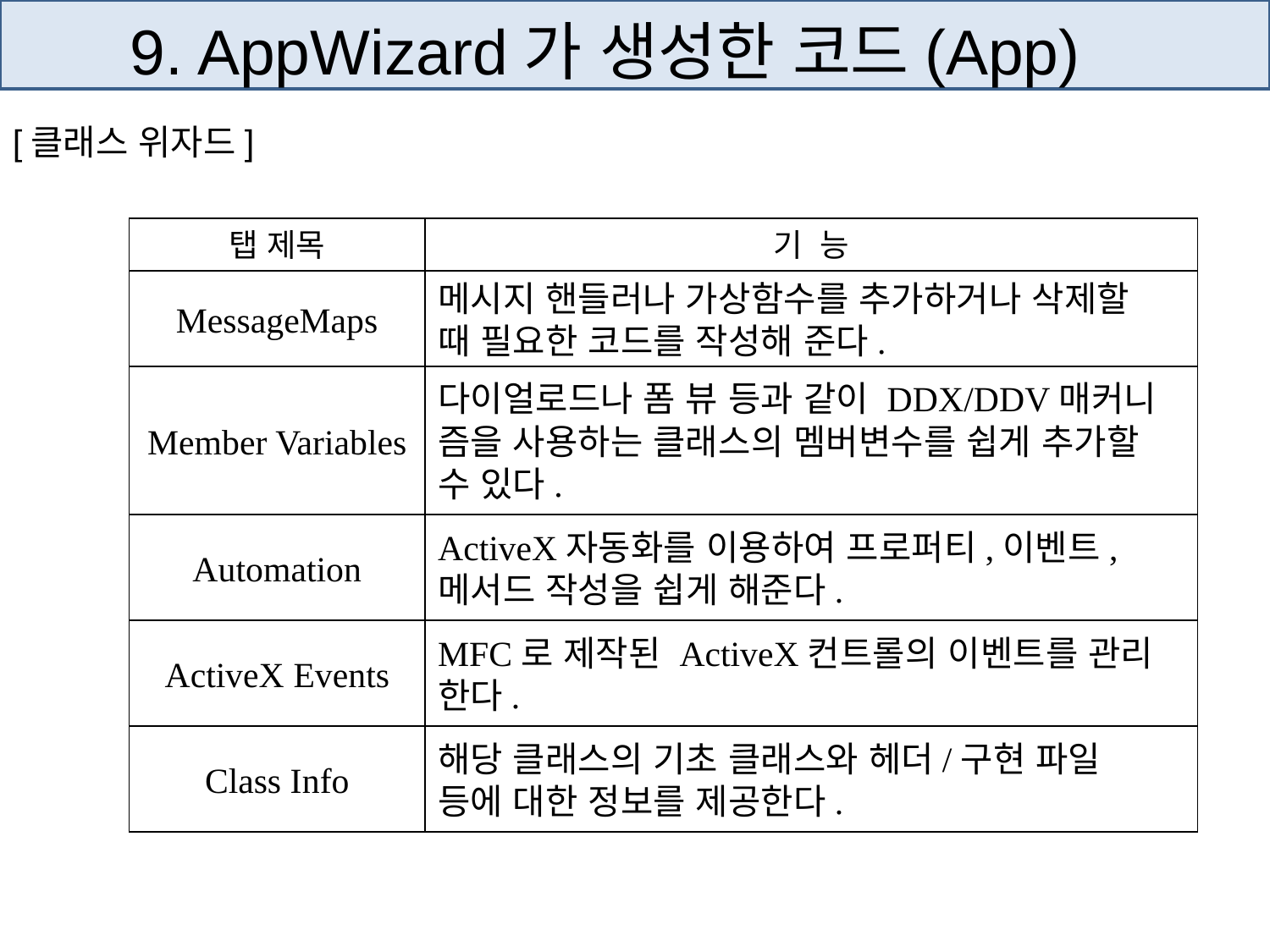

# 9. AppWizard가 생성한 코드(App)
[클래스 위자드]
탭 제목
기  능
MessageMaps
메시지 핸들러나 가상함수를 추가하거나 삭제할
때 필요한 코드를 작성해 준다.
Member Variables
다이얼로드나 폼 뷰 등과 같이 DDX/DDV매커니
즘을 사용하는 클래스의 멤버변수를 쉽게 추가할
수 있다.
Automation
ActiveX자동화를 이용하여 프로퍼티,이벤트,
메서드 작성을 쉽게 해준다.
ActiveX Events
MFC로 제작된 ActiveX컨트롤의 이벤트를 관리
한다.
Class Info
해당 클래스의 기초 클래스와 헤더/구현 파일
등에 대한 정보를 제공한다.